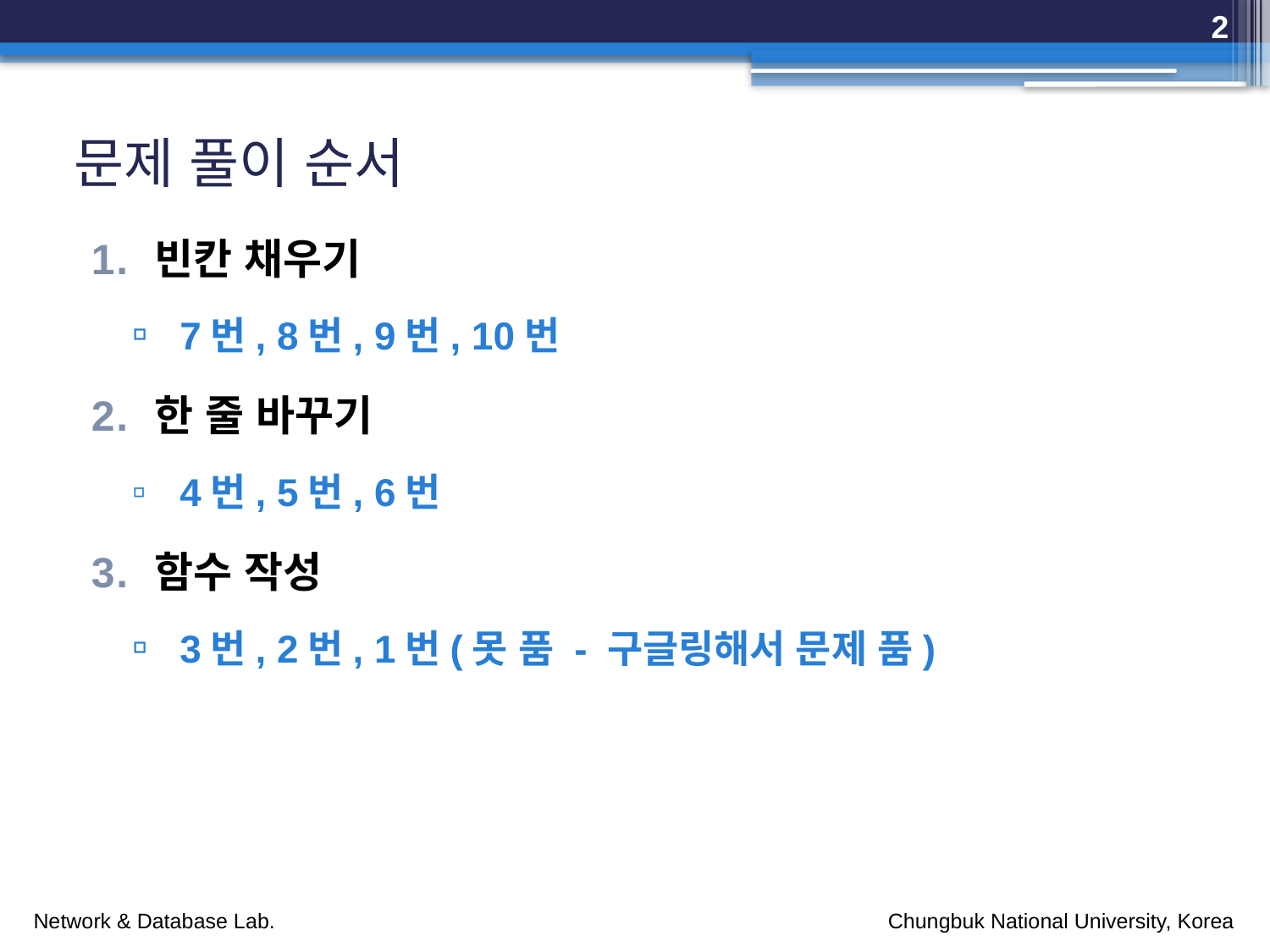

2
# 문제 풀이 순서
빈칸 채우기
7번, 8번, 9번, 10번
한 줄 바꾸기
4번, 5번, 6번
함수 작성
3번, 2번, 1번(못 품 - 구글링해서 문제 품)